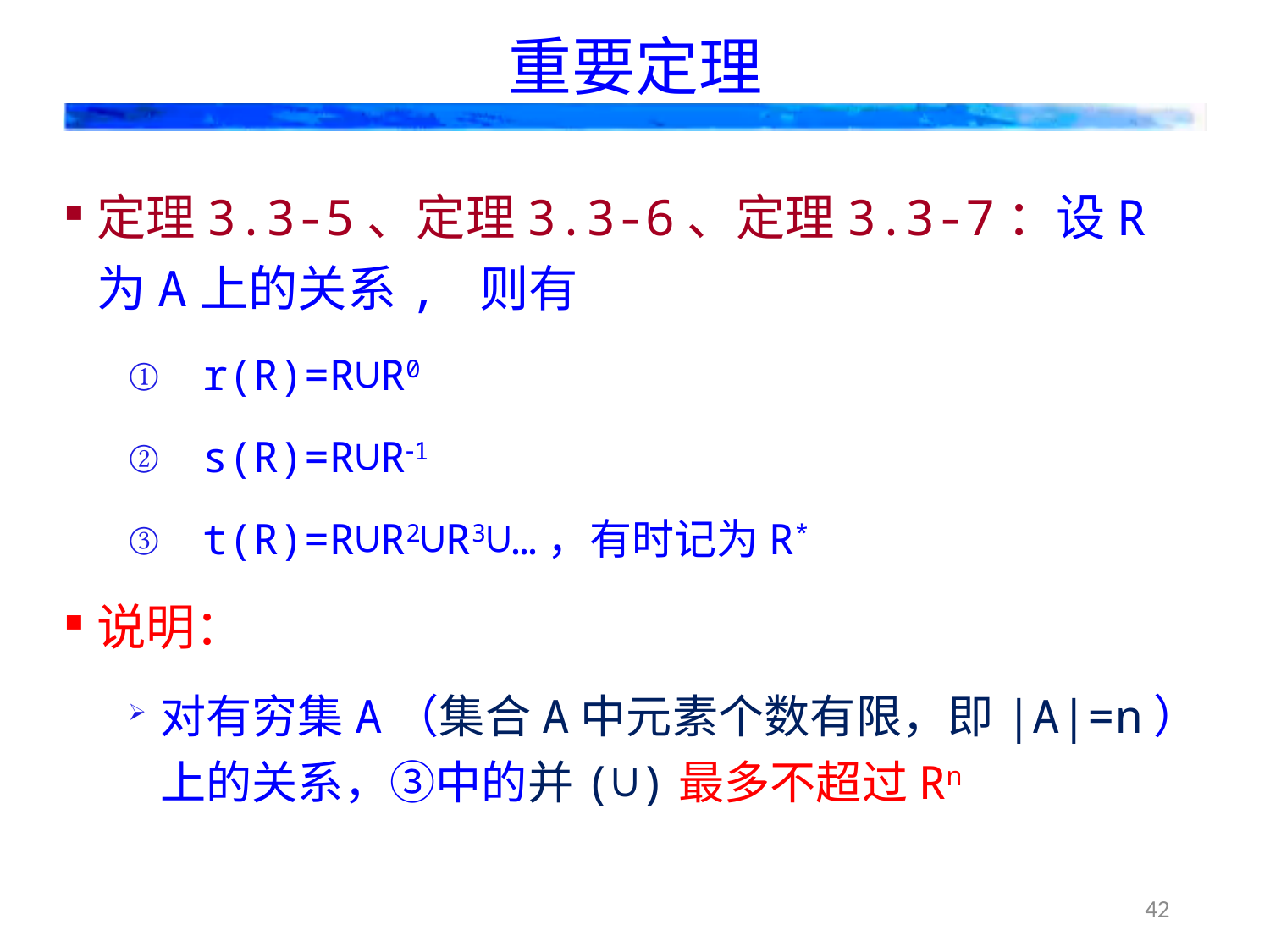

# 重要定理
定理3.3-5、定理3.3-6、定理3.3-7：设R为A上的关系, 则有
r(R)=R∪R0
s(R)=R∪R−1
t(R)=R∪R2∪R3∪…，有时记为R*
说明：
对有穷集A（集合A中元素个数有限，即|A|=n）上的关系，③中的并(∪)最多不超过Rn
42